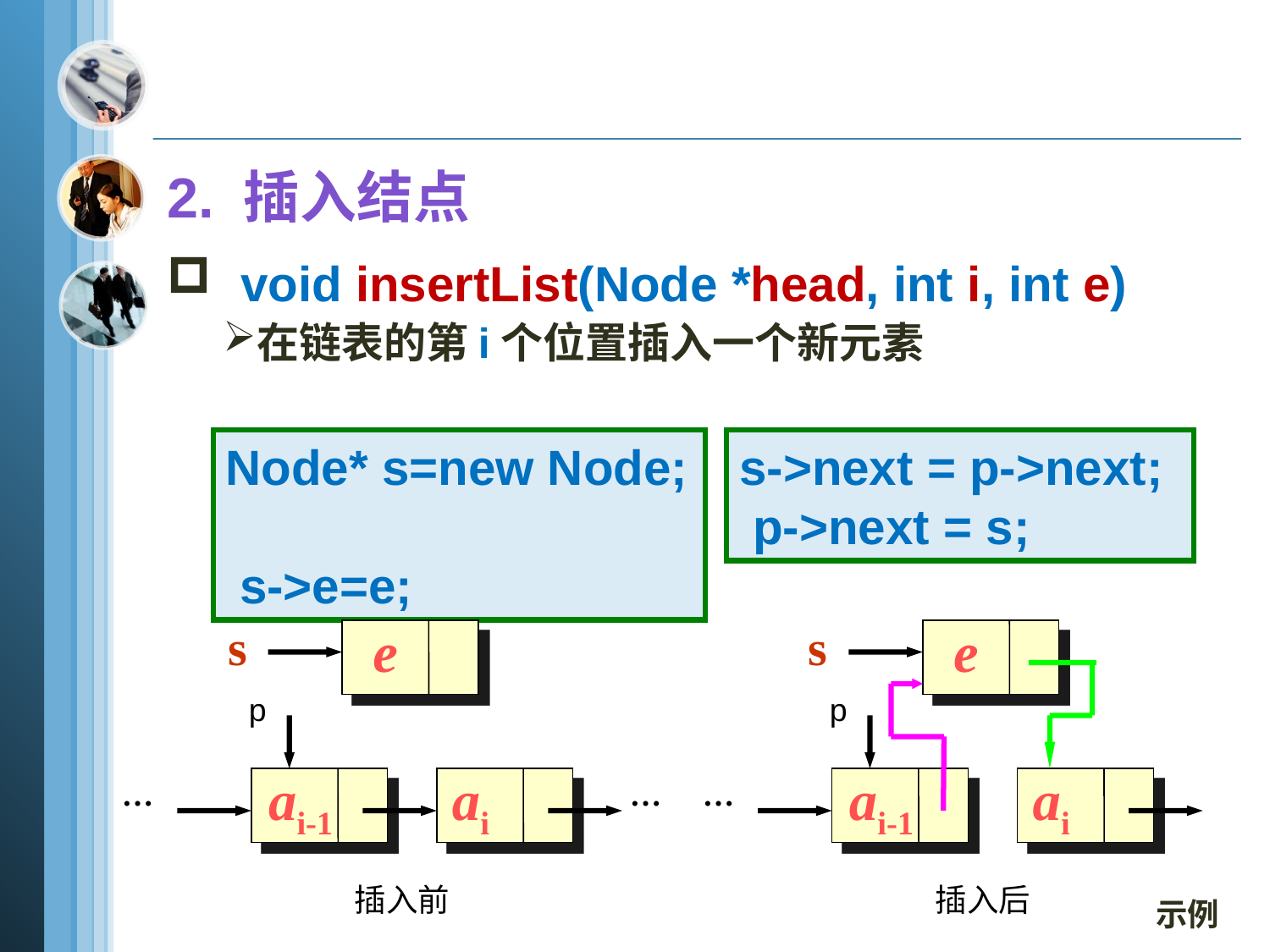

2. 插入结点

  void insertList(Node *head, int i, int e)
在链表的第i个位置插入一个新元素
s->next = p->next;
 p->next = s;
Node* s=new Node;
 s->e=e;
s
e

p

ai-1
ai

…

…

插入前
s
e

ai-1
ai

…

p

…
插入后
示例